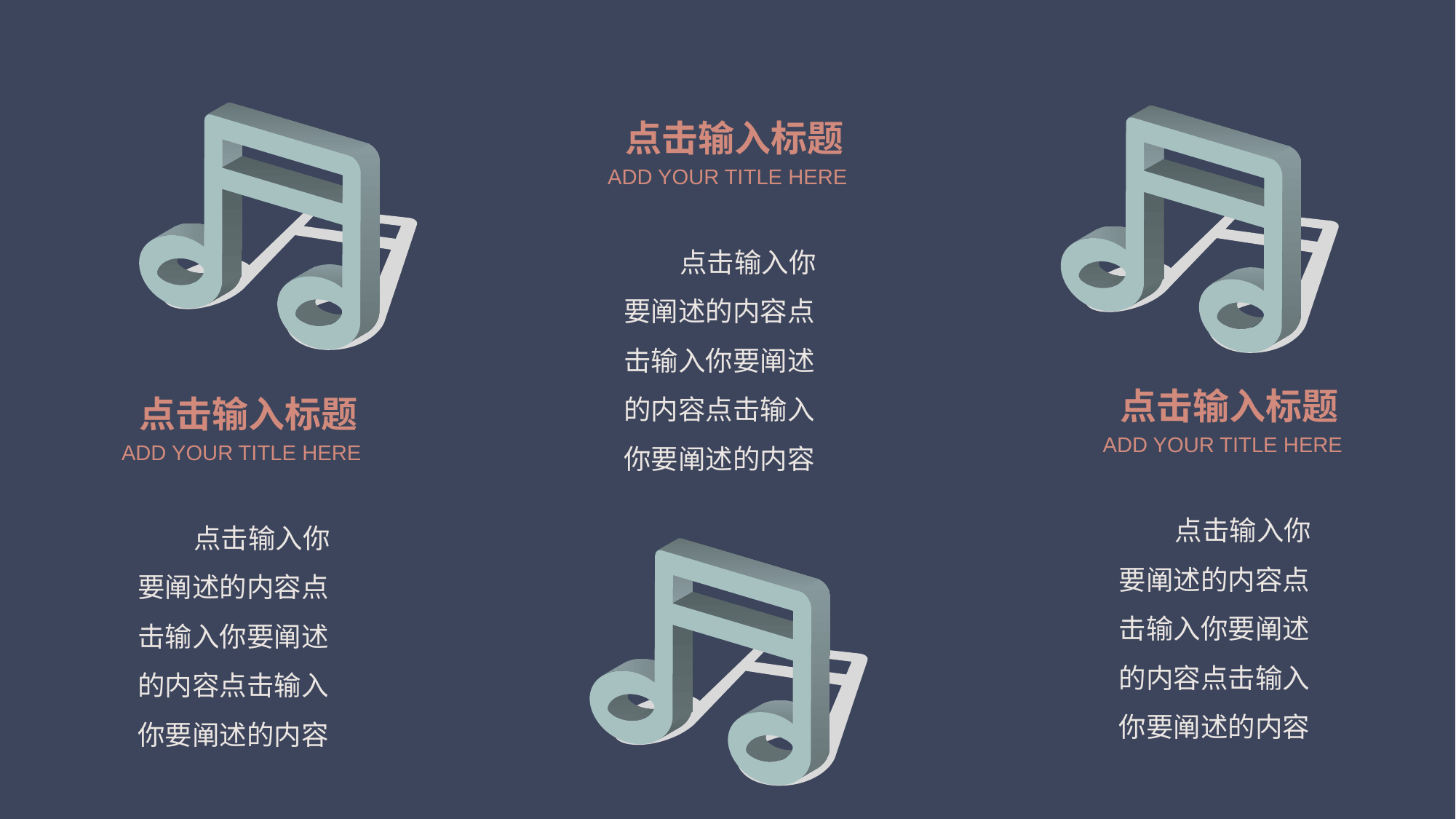

点击输入标题
ADD YOUR TITLE HERE
        点击输入你要阐述的内容点击输入你要阐述的内容点击输入你要阐述的内容
点击输入标题
点击输入标题
ADD YOUR TITLE HERE
ADD YOUR TITLE HERE
        点击输入你要阐述的内容点击输入你要阐述的内容点击输入你要阐述的内容
        点击输入你要阐述的内容点击输入你要阐述的内容点击输入你要阐述的内容